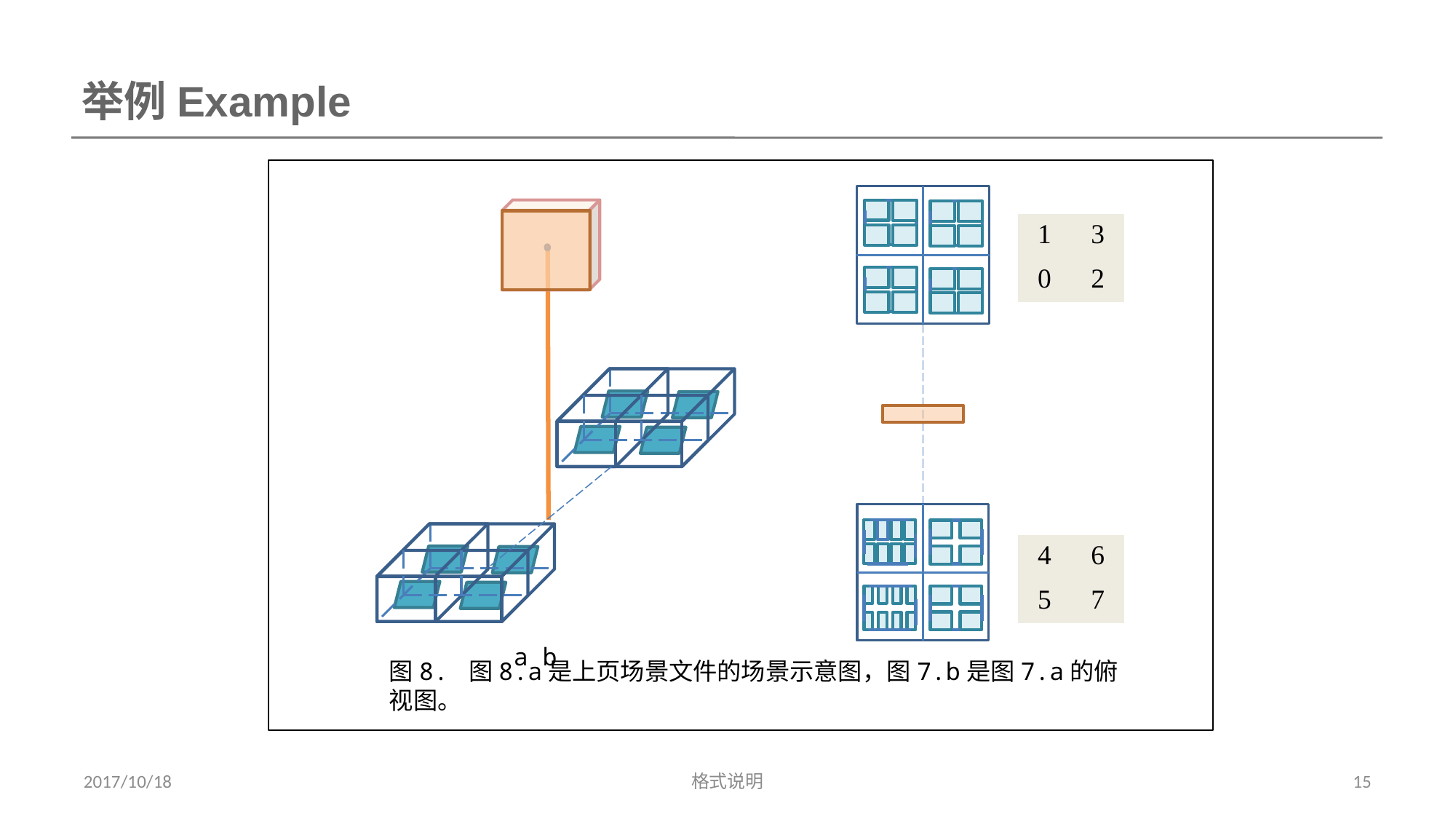

举例Example

| 1 | 3 |
| --- | --- |
| 0 | 2 |

| 4 | 6 |
| --- | --- |
| 5 | 7 |
a b
图8. 图8.a是上页场景文件的场景示意图，图7.b是图7.a的俯视图。
2017/10/18
格式说明
15